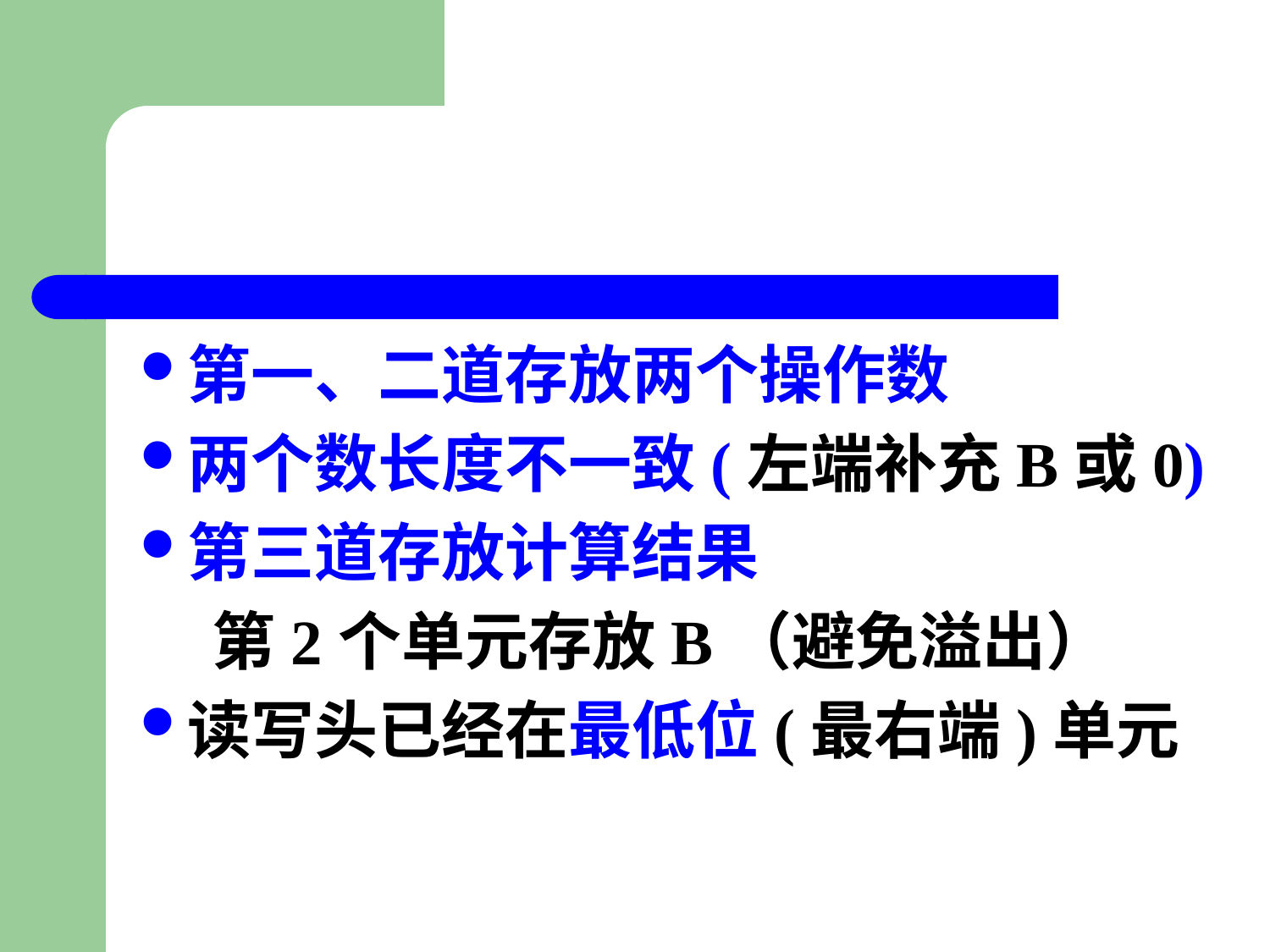

#
第一、二道存放两个操作数
两个数长度不一致(左端补充B或0)
第三道存放计算结果
    第2个单元存放B（避免溢出）
读写头已经在最低位(最右端)单元